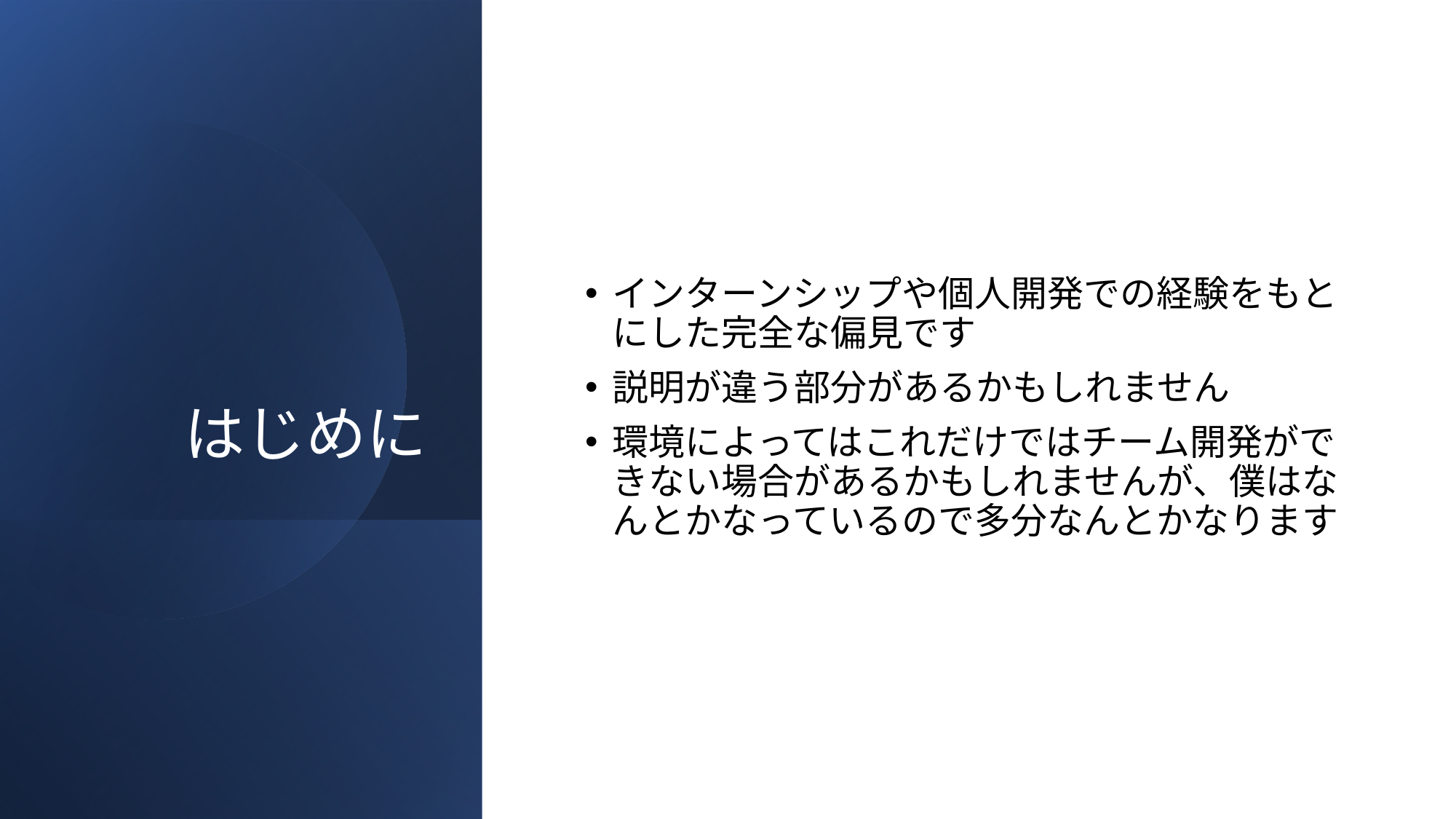

# はじめに
インターンシップや個人開発での経験をもとにした完全な偏見です
説明が違う部分があるかもしれません
環境によってはこれだけではチーム開発ができない場合があるかもしれませんが、僕はなんとかなっているので多分なんとかなります